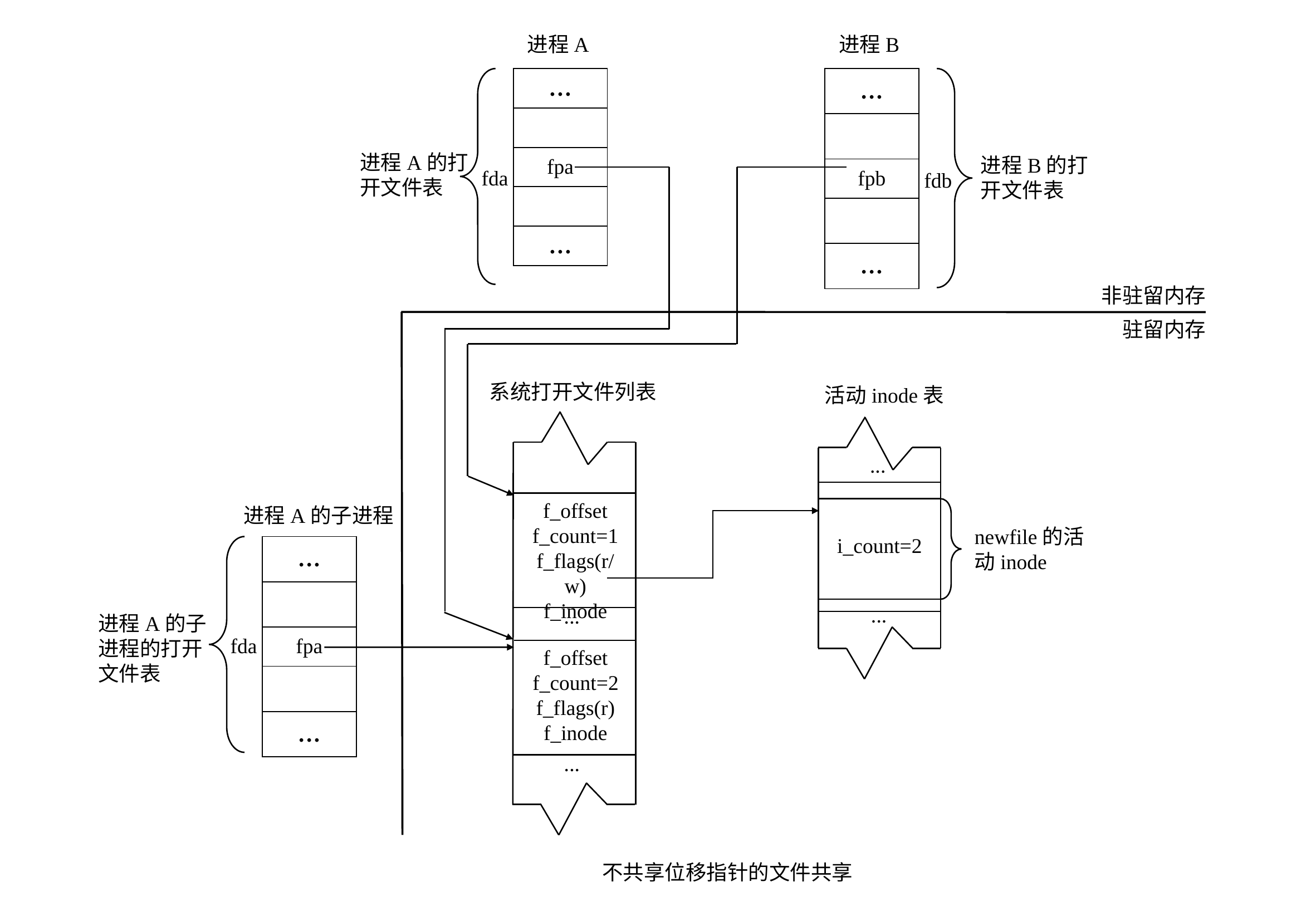

进程A
进程B
| ... |
| --- |
|  |
| fpb |
|  |
| ... |

| ... |
| --- |
|  |
| fpa |
|  |
| ... |

进程A的打开文件表
进程B的打开文件表
fda
fdb
非驻留内存
驻留内存
系统打开文件列表
活动inode表
...
f_offset
f_count=1
f_flags(r/w)
f_inode
进程A的子进程

newfile的活动inode
i_count=2

| ... |
| --- |
|  |
| fpa |
|  |
| ... |
...
...
进程A的子进程的打开文件表
fda
f_offset
f_count=2
f_flags(r)
f_inode
...
不共享位移指针的文件共享